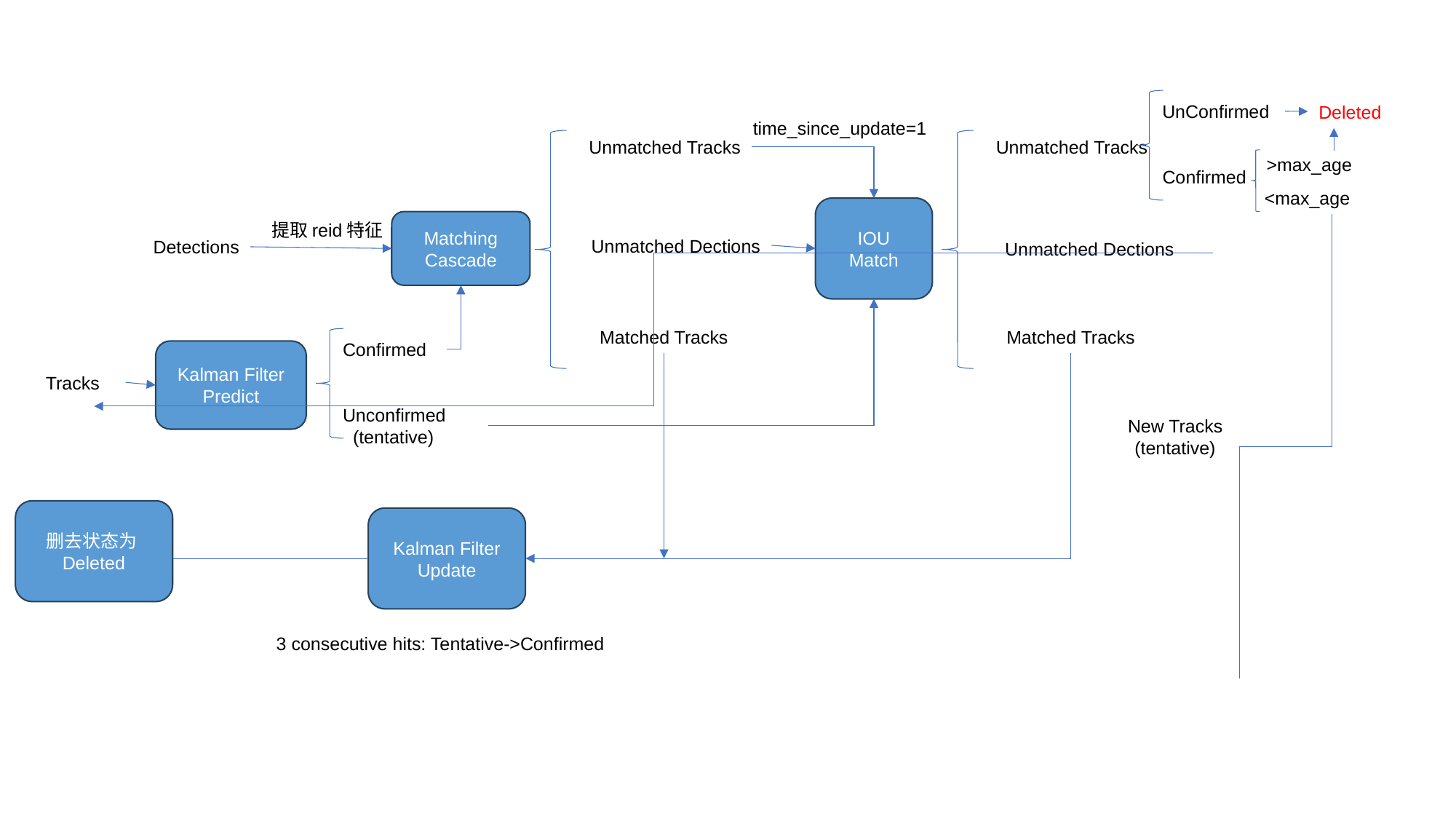

UnConfirmed
Deleted
time_since_update=1

Unmatched Tracks

Unmatched Tracks
>max_age

Confirmed
<max_age
IOU Match
Matching Cascade
提取reid特征
Unmatched Dections
Detections
Unmatched Dections
Matched Tracks
Matched Tracks

Confirmed
Kalman Filter Predict
Tracks
Unconfirmed
  (tentative)
New Tracks
(tentative)
删去状态为Deleted
Kalman Filter
Update
3 consecutive hits: Tentative->Confirmed